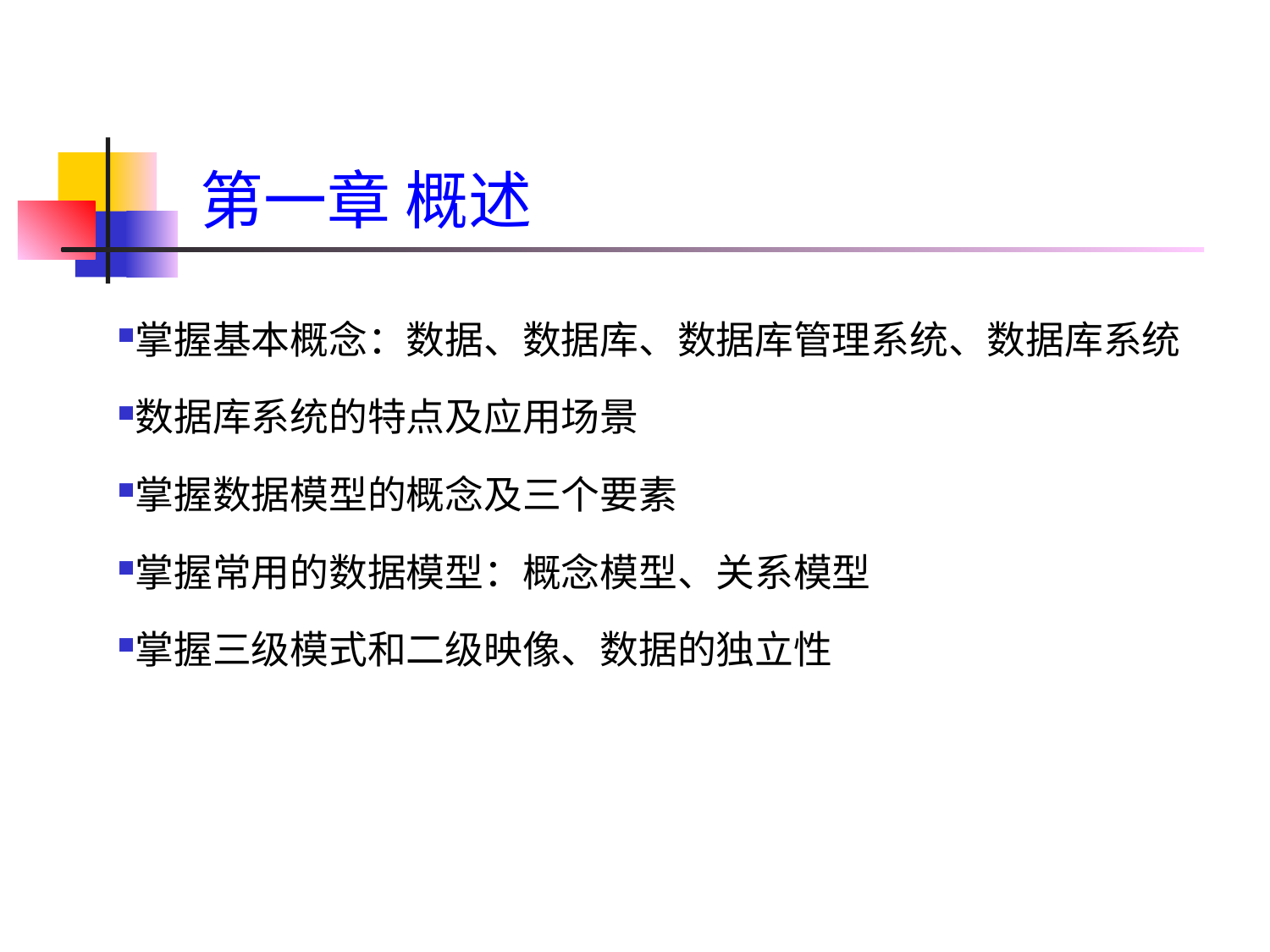

# 第一章 概述
掌握基本概念：数据、数据库、数据库管理系统、数据库系统
数据库系统的特点及应用场景
掌握数据模型的概念及三个要素
掌握常用的数据模型：概念模型、关系模型
掌握三级模式和二级映像、数据的独立性